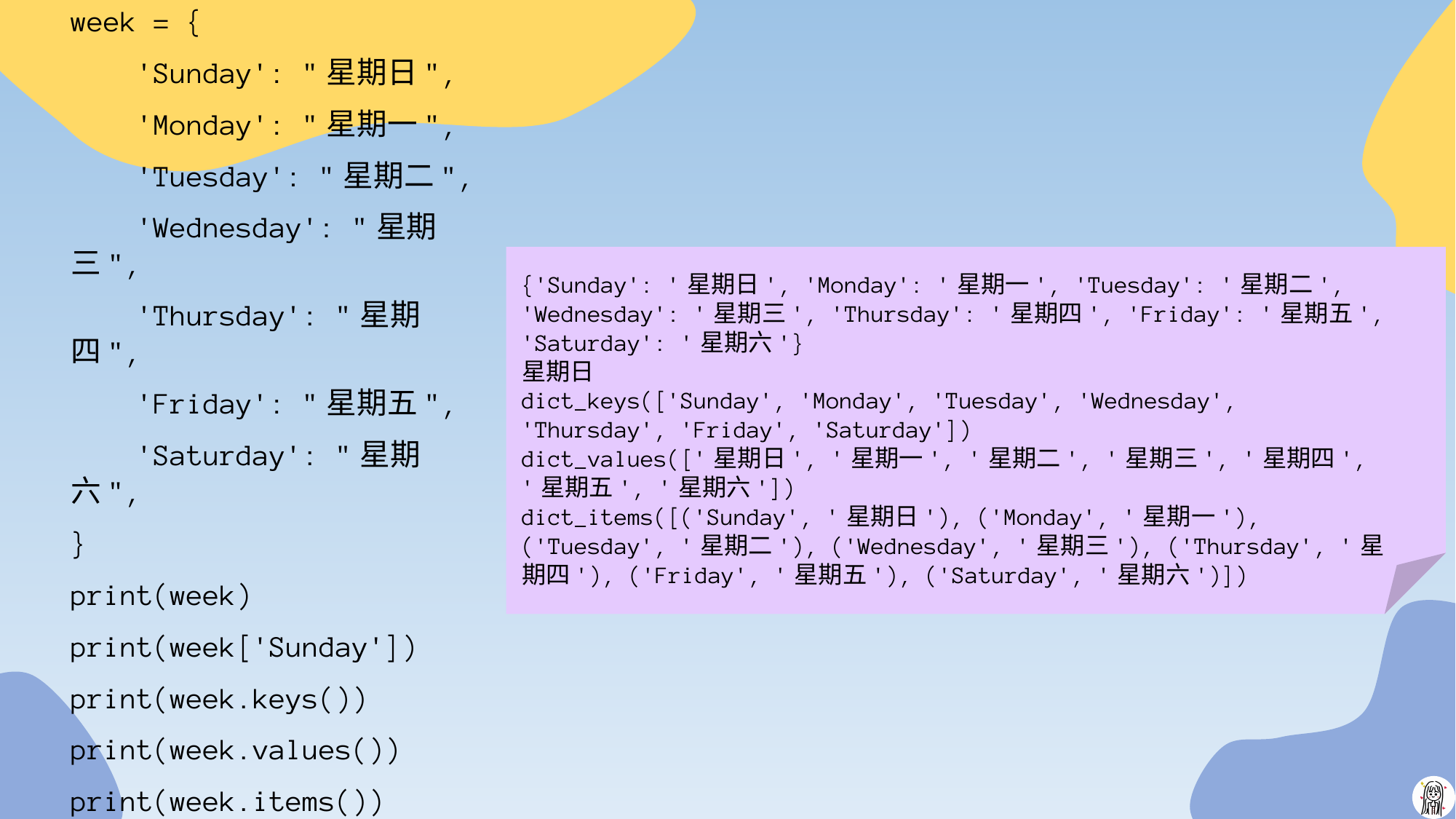

week = {
    'Sunday': "星期日",
    'Monday': "星期一",
    'Tuesday': "星期二",
    'Wednesday': "星期三",
    'Thursday': "星期四",
    'Friday': "星期五",
    'Saturday': "星期六",
}
print(week)
print(week['Sunday'])
print(week.keys())
print(week.values())
print(week.items())

{'Sunday': '星期日', 'Monday': '星期一', 'Tuesday': '星期二', 'Wednesday': '星期三', 'Thursday': '星期四', 'Friday': '星期五', 'Saturday': '星期六'}
星期日
dict_keys(['Sunday', 'Monday', 'Tuesday', 'Wednesday', 'Thursday', 'Friday', 'Saturday'])
dict_values(['星期日', '星期一', '星期二', '星期三', '星期四', '星期五', '星期六'])
dict_items([('Sunday', '星期日'), ('Monday', '星期一'), ('Tuesday', '星期二'), ('Wednesday', '星期三'), ('Thursday', '星期四'), ('Friday', '星期五'), ('Saturday', '星期六')])
30